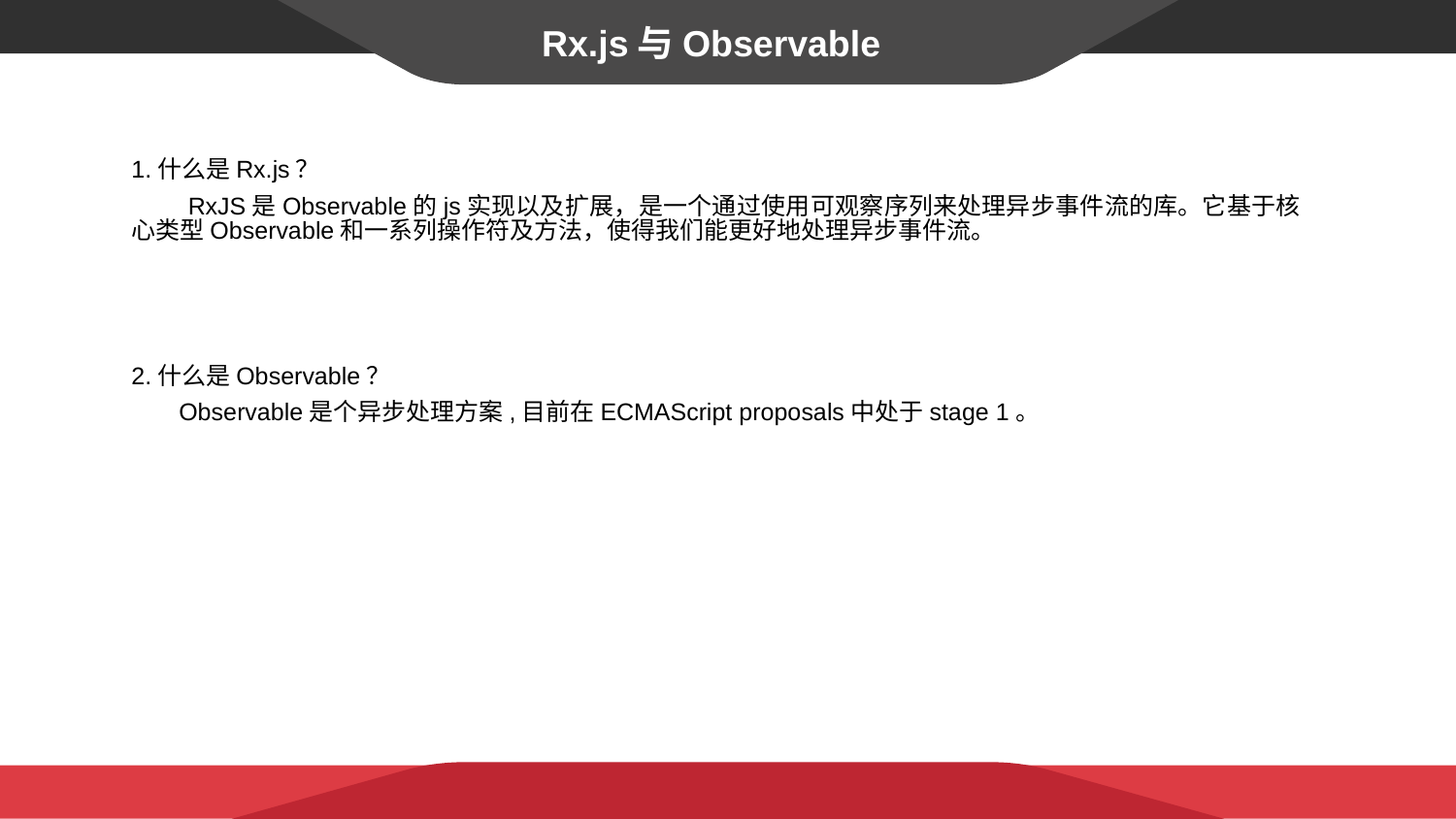

Rx.js与Observable

1.什么是Rx.js？
        RxJS是Observable的js实现以及扩展，是一个通过使用可观察序列来处理异步事件流的库。它基于核心类型Observable和一系列操作符及方法，使得我们能更好地处理异步事件流。

2.什么是Observable？
       Observable是个异步处理方案,目前在ECMAScript proposals中处于stage 1。